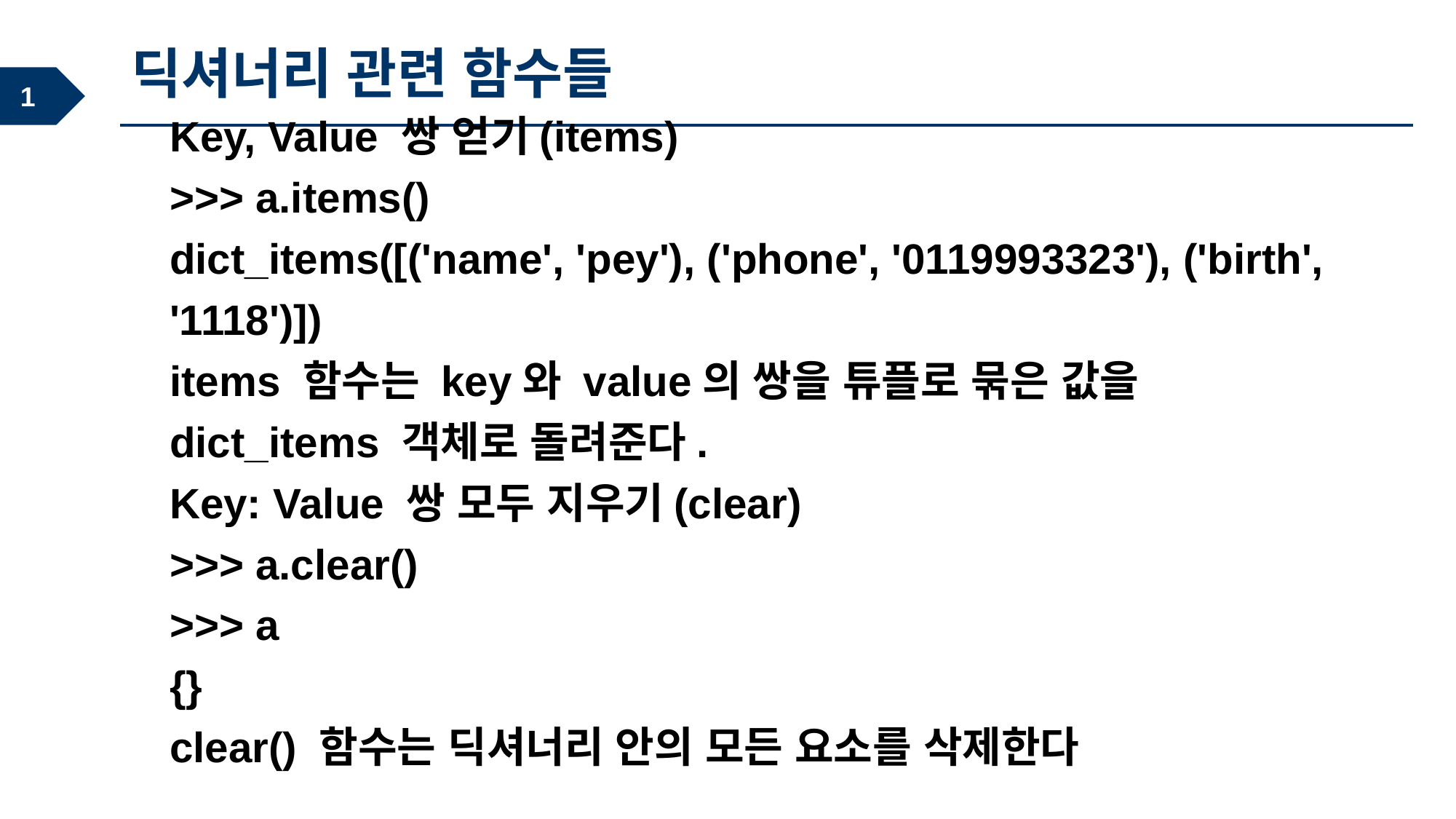

딕셔너리 관련 함수들
Key, Value 쌍 얻기(items)
>>> a.items()
dict_items([('name', 'pey'), ('phone', '0119993323'), ('birth', '1118')])
items 함수는 key와 value의 쌍을 튜플로 묶은 값을 dict_items 객체로 돌려준다.
Key: Value 쌍 모두 지우기(clear)
>>> a.clear()
>>> a
{}
clear() 함수는 딕셔너리 안의 모든 요소를 삭제한다